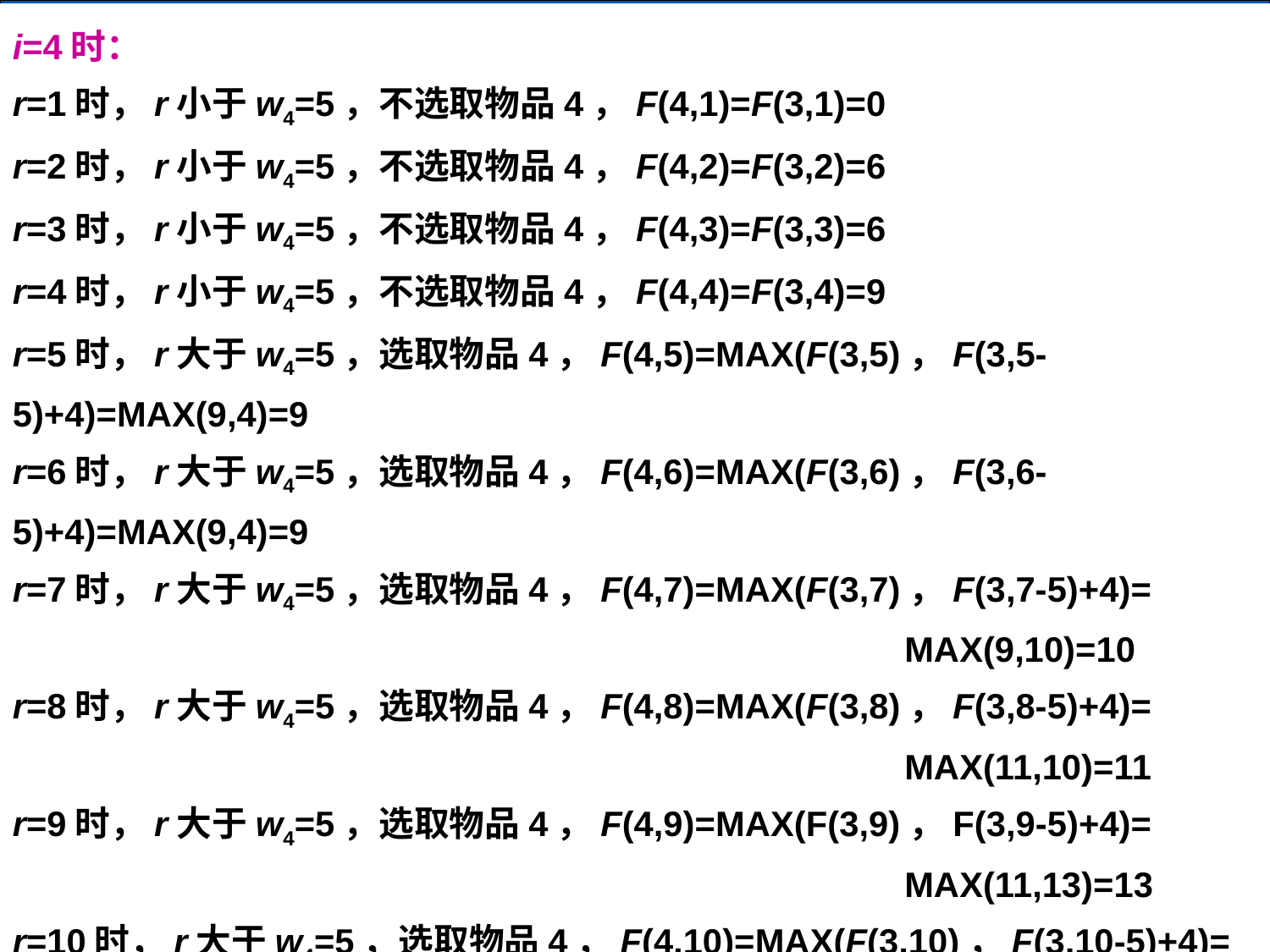

i=4时：
r=1时，r小于w4=5，不选取物品4，F(4,1)=F(3,1)=0
r=2时，r小于w4=5，不选取物品4，F(4,2)=F(3,2)=6
r=3时，r小于w4=5，不选取物品4，F(4,3)=F(3,3)=6
r=4时，r小于w4=5，不选取物品4，F(4,4)=F(3,4)=9
r=5时，r大于w4=5，选取物品4，F(4,5)=MAX(F(3,5)，F(3,5-5)+4)=MAX(9,4)=9
r=6时，r大于w4=5，选取物品4，F(4,6)=MAX(F(3,6)，F(3,6-5)+4)=MAX(9,4)=9
r=7时，r大于w4=5，选取物品4，F(4,7)=MAX(F(3,7)，F(3,7-5)+4)=
　　　　　　　　　　　　　　　　　　　　　　　　　MAX(9,10)=10
r=8时，r大于w4=5，选取物品4，F(4,8)=MAX(F(3,8)，F(3,8-5)+4)=
　　　　　　　　　　　　　　　　　　　　　　　　　MAX(11,10)=11
r=9时，r大于w4=5，选取物品4，F(4,9)=MAX(F(3,9)，F(3,9-5)+4)=
　　　　　　　　　　　　　　　　　　　　　　　　　MAX(11,13)=13
r=10时，r大于w4=5，选取物品4，F(4,10)=MAX(F(3,10)，F(3,10-5)+4)=
　　　　　　　　　　　　　　　　　　　　　　　　　MAX(14,13)=14